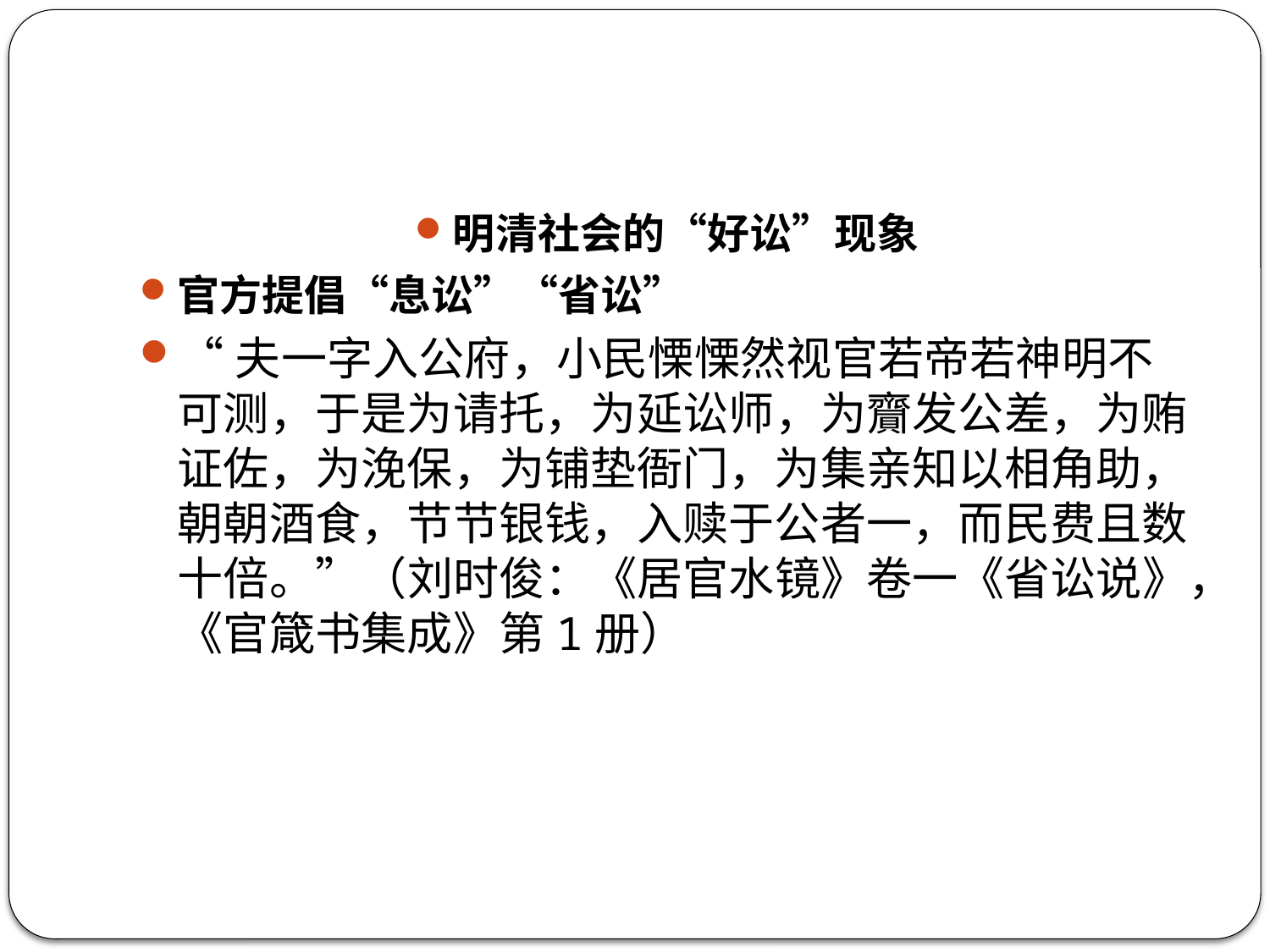

#
明清社会的“好讼”现象
官方提倡“息讼”“省讼”
“夫一字入公府，小民慄慄然视官若帝若神明不可测，于是为请托，为延讼师，为齎发公差，为贿证佐，为浼保，为铺垫衙门，为集亲知以相角助，朝朝酒食，节节银钱，入赎于公者一，而民费且数十倍。”（刘时俊：《居官水镜》卷一《省讼说》，《官箴书集成》第1册）